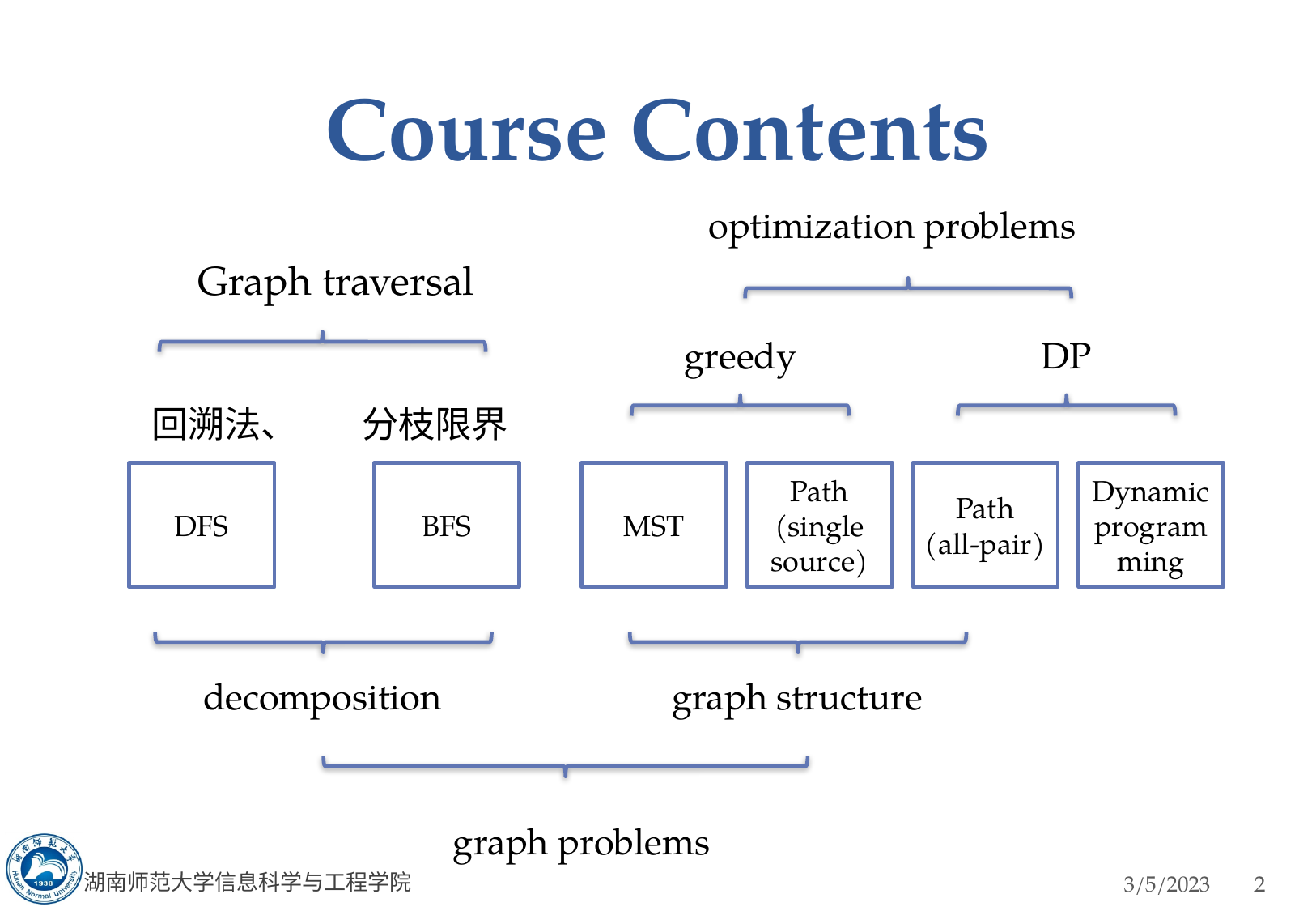

# Course Contents

optimization problems
Graph traversal

greedy
DP
回溯法、        分枝限界
BFS
MST
Path
(single source)
Path
(all-pair)
Dynamic programming
DFS

decomposition
graph structure
graph problems
湖南师范大学信息科学与工程学院
3/5/2023
2